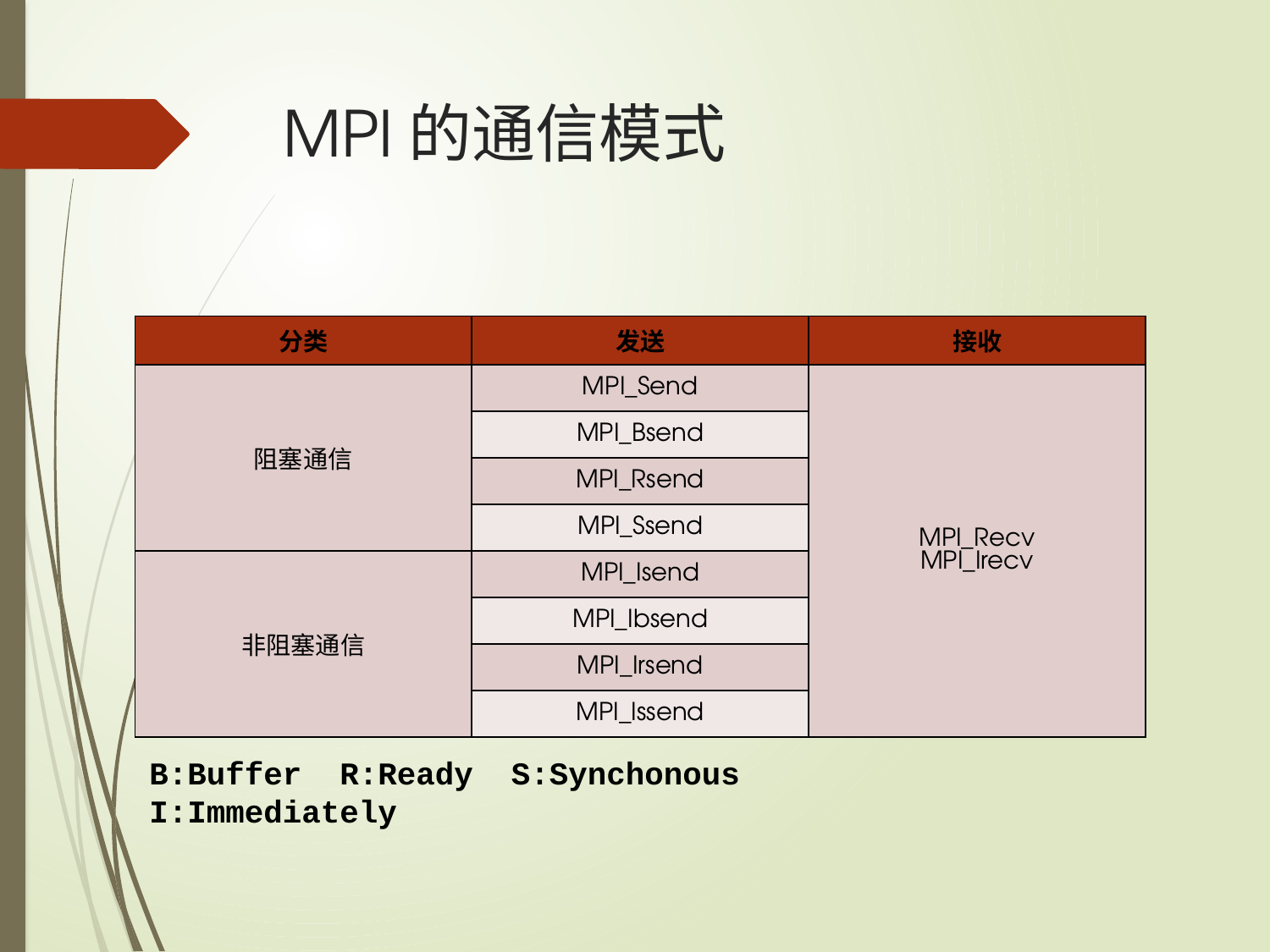

# MPI的通信模式
| 分类 | 发送 | 接收 |
| --- | --- | --- |
| 阻塞通信 | MPI\_Send | MPI\_Recv MPI\_Irecv |
|  | MPI\_Bsend |  |
|  | MPI\_Rsend |  |
|  | MPI\_Ssend |  |
| 非阻塞通信 | MPI\_Isend |  |
|  | MPI\_Ibsend |  |
|  | MPI\_Irsend |  |
|  | MPI\_Issend |  |
B:Buffer  R:Ready  S:Synchonous
I:Immediately